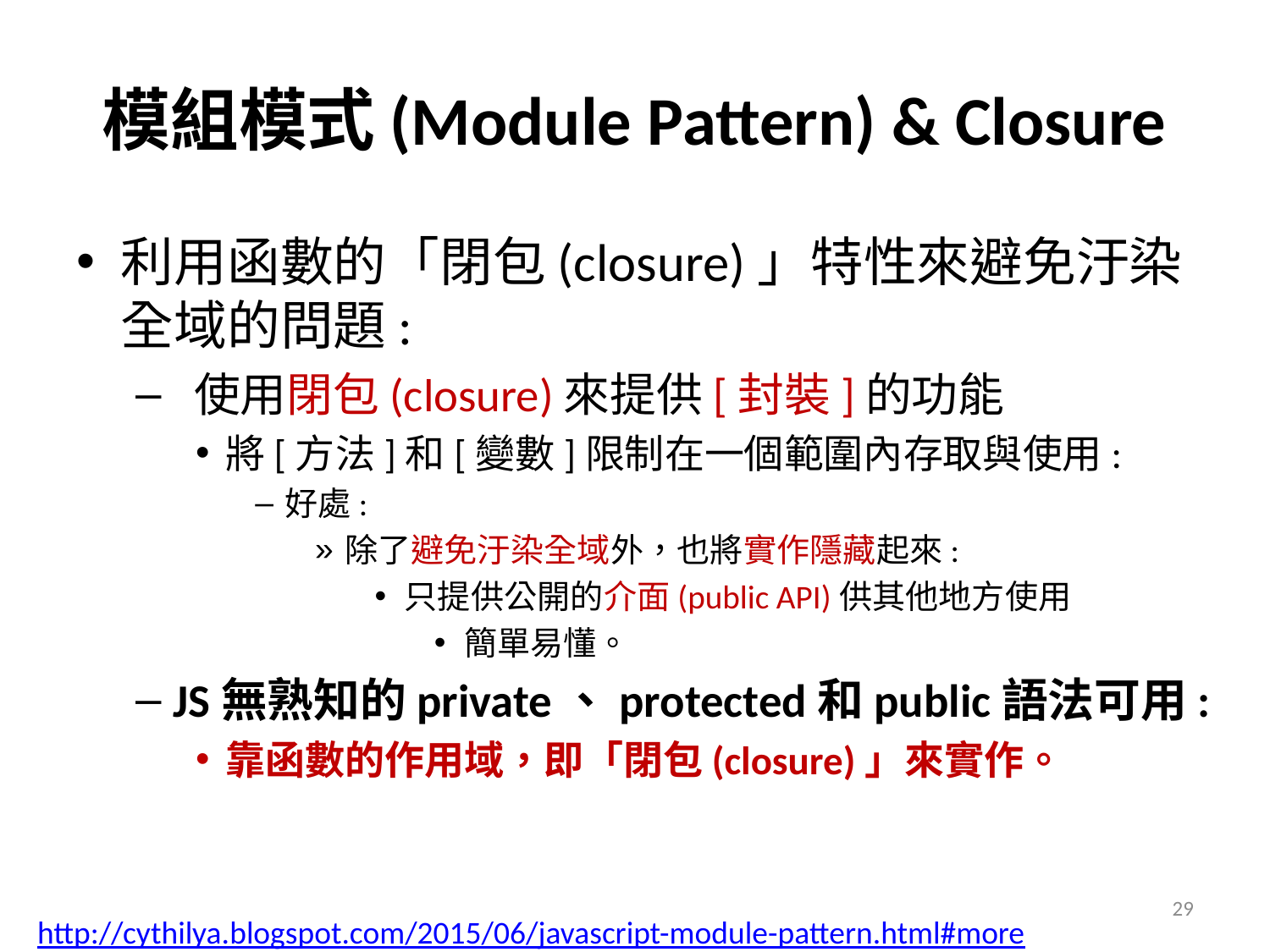

# 模組模式(Module Pattern) & Closure
利用函數的「閉包(closure)」特性來避免汙染全域的問題:
 使用閉包(closure)來提供[封裝]的功能
將[方法]和[變數]限制在一個範圍內存取與使用:
好處:
除了避免汙染全域外，也將實作隱藏起來:
只提供公開的介面(public API)供其他地方使用
簡單易懂。
JS無熟知的private、protected和public語法可用:
靠函數的作用域，即「閉包(closure)」來實作。
29
http://cythilya.blogspot.com/2015/06/javascript-module-pattern.html#more